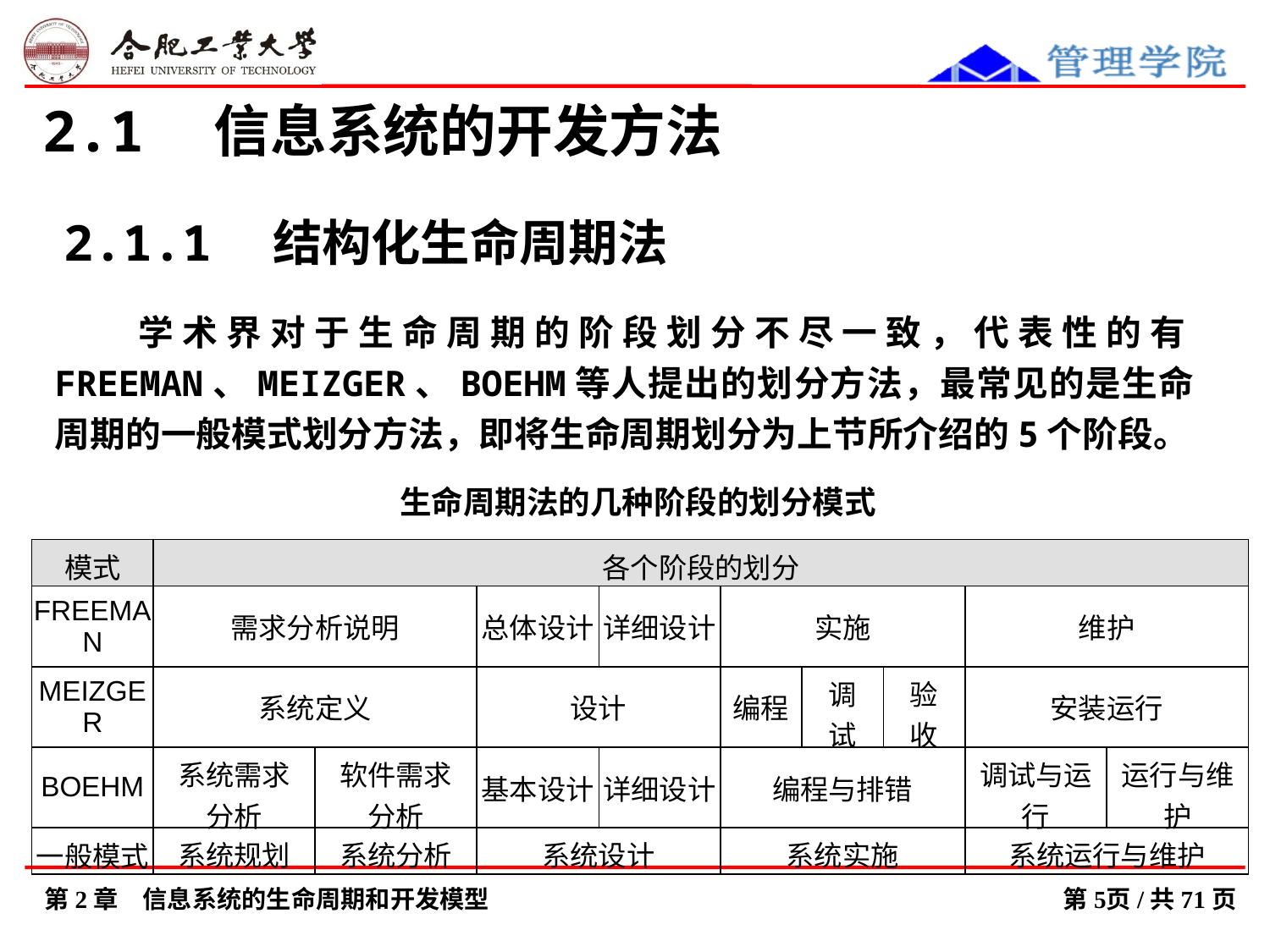

2.1　信息系统的开发方法
2.1.1　结构化生命周期法
    学术界对于生命周期的阶段划分不尽一致，代表性的有FREEMAN、MEIZGER、BOEHM等人提出的划分方法，最常见的是生命周期的一般模式划分方法，即将生命周期划分为上节所介绍的5个阶段。
生命周期法的几种阶段的划分模式
| 模式 | 各个阶段的划分 |  |  |  |  |  |  |  |  |
| --- | --- | --- | --- | --- | --- | --- | --- | --- | --- |
| FREEMAN | 需求分析说明 |  | 总体设计 | 详细设计 | 实施 |  |  | 维护 |  |
| MEIZGER | 系统定义 |  | 设计 |  | 编程 | 调试 | 验收 | 安装运行 |  |
| BOEHM | 系统需求分析 | 软件需求分析 | 基本设计 | 详细设计 | 编程与排错 |  |  | 调试与运行 | 运行与维护 |
| 一般模式 | 系统规划 | 系统分析 | 系统设计 |  | 系统实施 |  |  | 系统运行与维护 |  |
第2章　信息系统的生命周期和开发模型